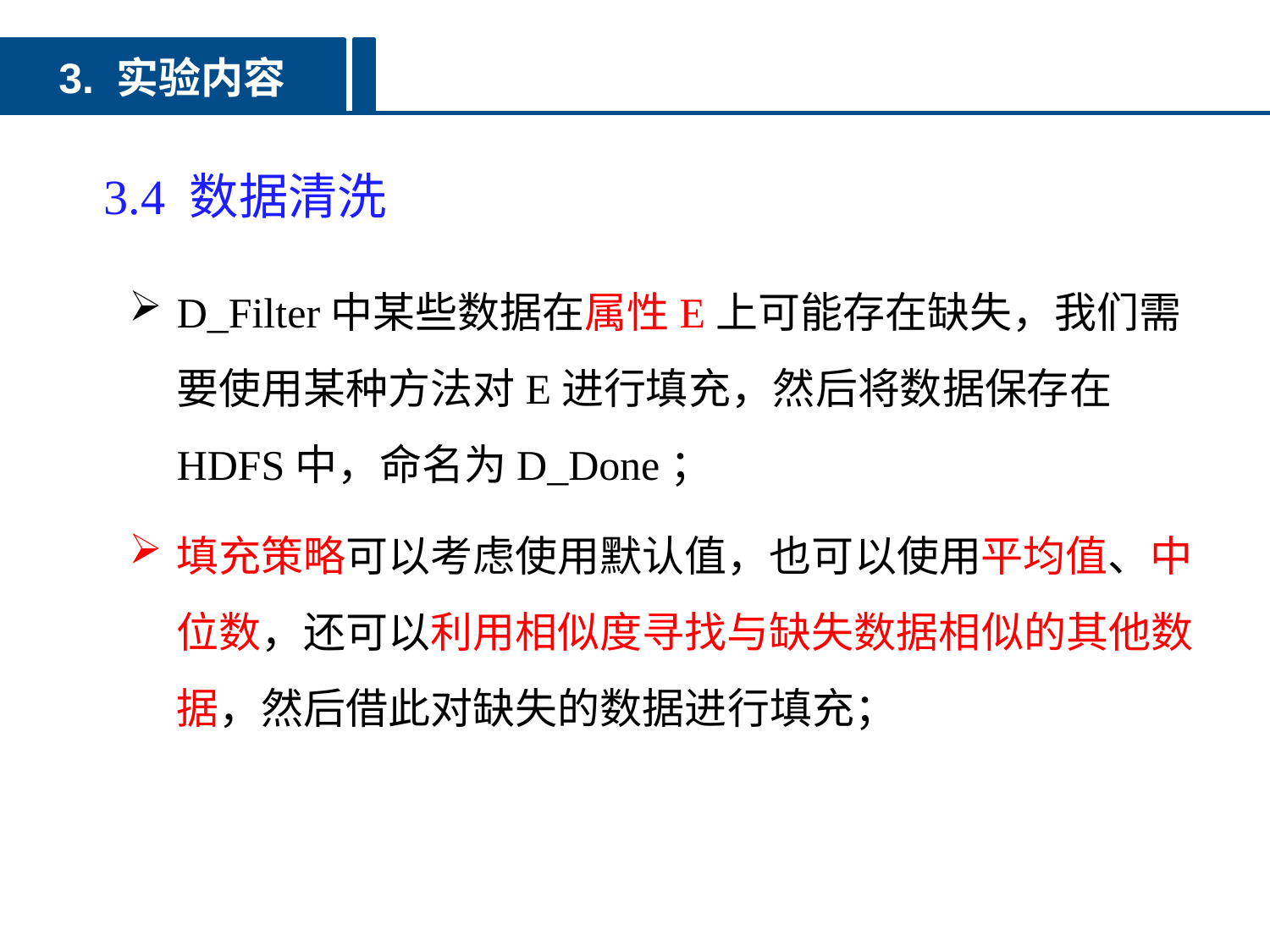

3. 实验内容

3.4 数据清洗
D_Filter中某些数据在属性E上可能存在缺失，我们需要使用某种方法对E进行填充，然后将数据保存在HDFS中，命名为D_Done；
填充策略可以考虑使用默认值，也可以使用平均值、中位数，还可以利用相似度寻找与缺失数据相似的其他数据，然后借此对缺失的数据进行填充；